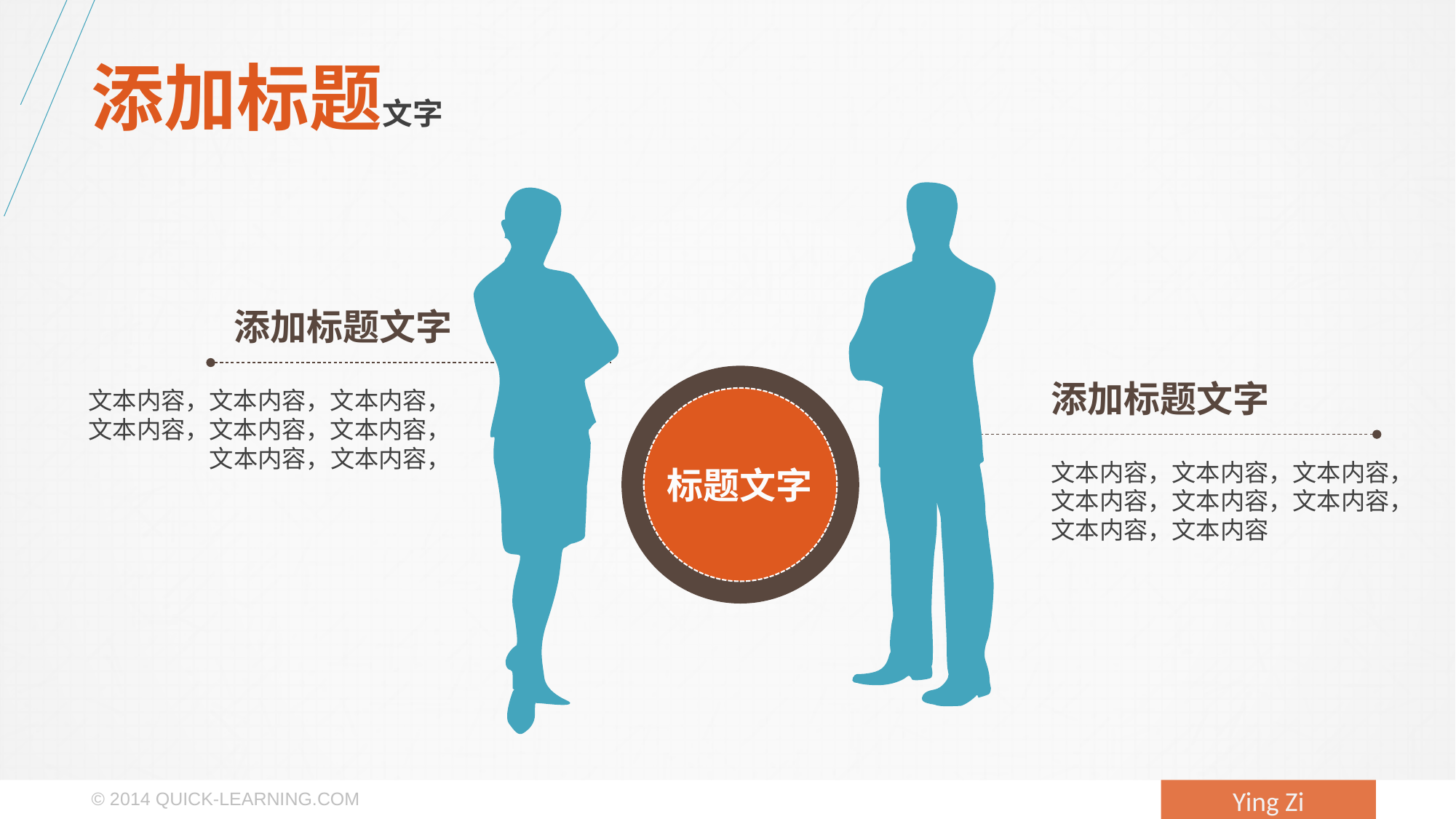

# 添加标题文字

添加标题文字

添加标题文字
文本内容，文本内容，文本内容，文本内容，文本内容，文本内容，文本内容，文本内容，
文本内容，文本内容，文本内容，文本内容，文本内容，文本内容，文本内容，文本内容
标题文字